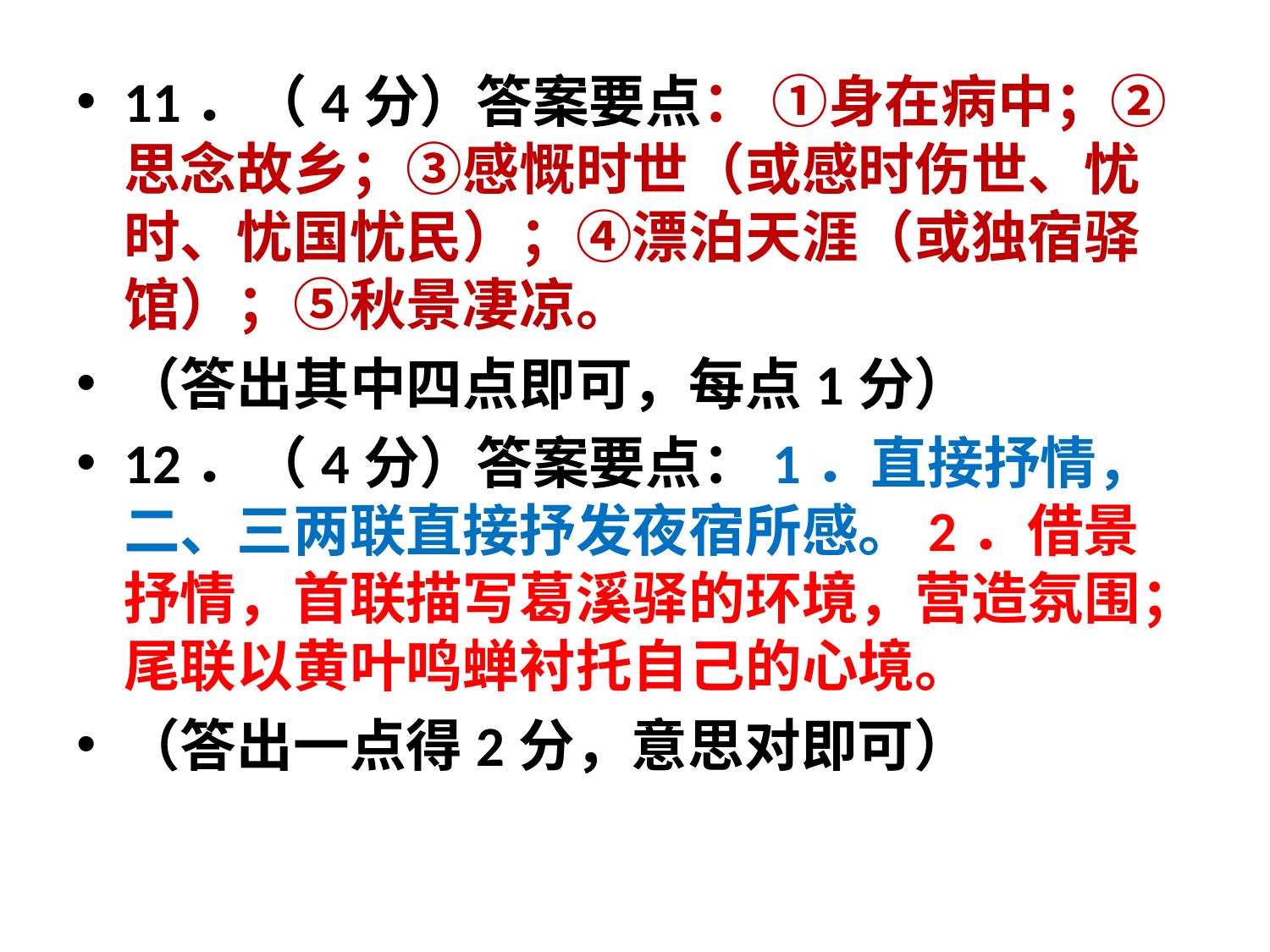

11．（4分）答案要点： ①身在病中；②思念故乡；③感慨时世（或感时伤世、忧时、忧国忧民）；④漂泊天涯（或独宿驿馆）；⑤秋景凄凉。
（答出其中四点即可，每点1分）
12．（4分）答案要点：1．直接抒情，二、三两联直接抒发夜宿所感。2．借景抒情，首联描写葛溪驿的环境，营造氛围；尾联以黄叶鸣蝉衬托自己的心境。
（答出一点得2分，意思对即可）